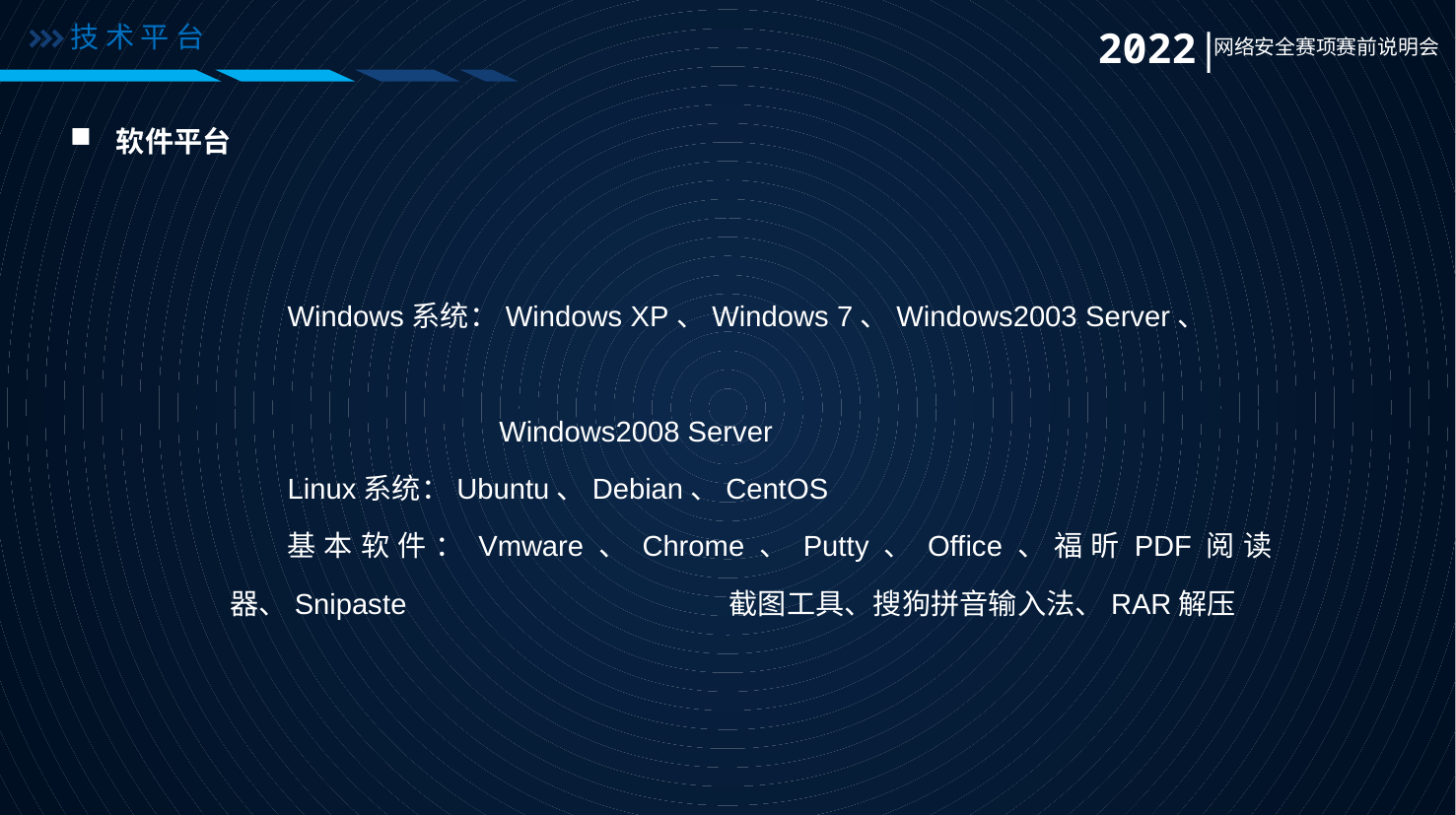

技术平台
2022|
网络安全赛项赛前说明会

软件平台
Windows系统：Windows XP、Windows 7、Windows2003 Server、
                          Windows2008 Server
Linux系统：Ubuntu、Debian、CentOS
基本软件：Vmware、Chrome、Putty、Office、福昕PDF阅读器、Snipaste		      截图工具、搜狗拼音输入法、RAR解压